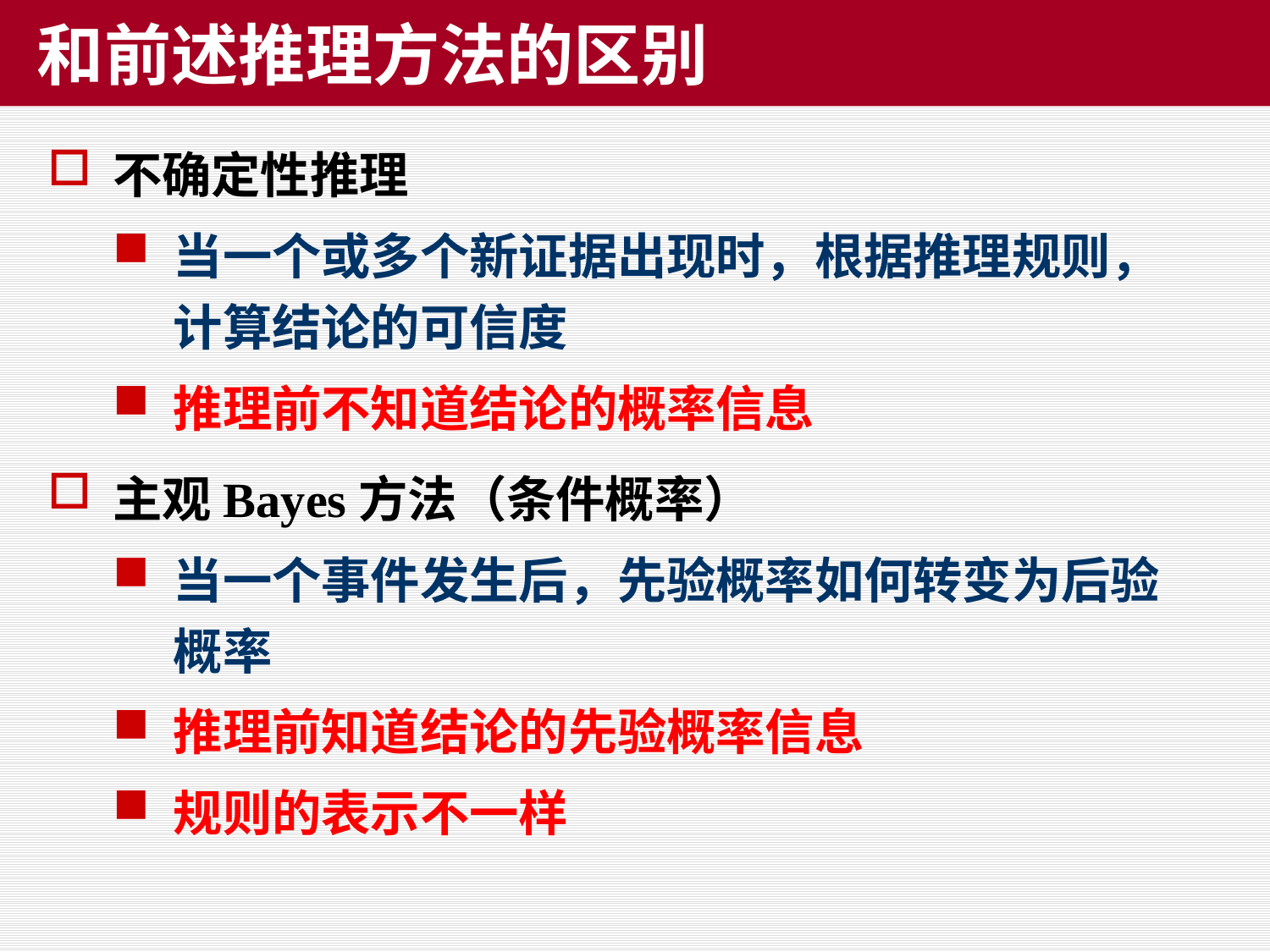

# 和前述推理方法的区别
不确定性推理
当一个或多个新证据出现时，根据推理规则，计算结论的可信度
推理前不知道结论的概率信息
主观Bayes方法（条件概率）
当一个事件发生后，先验概率如何转变为后验概率
推理前知道结论的先验概率信息
规则的表示不一样